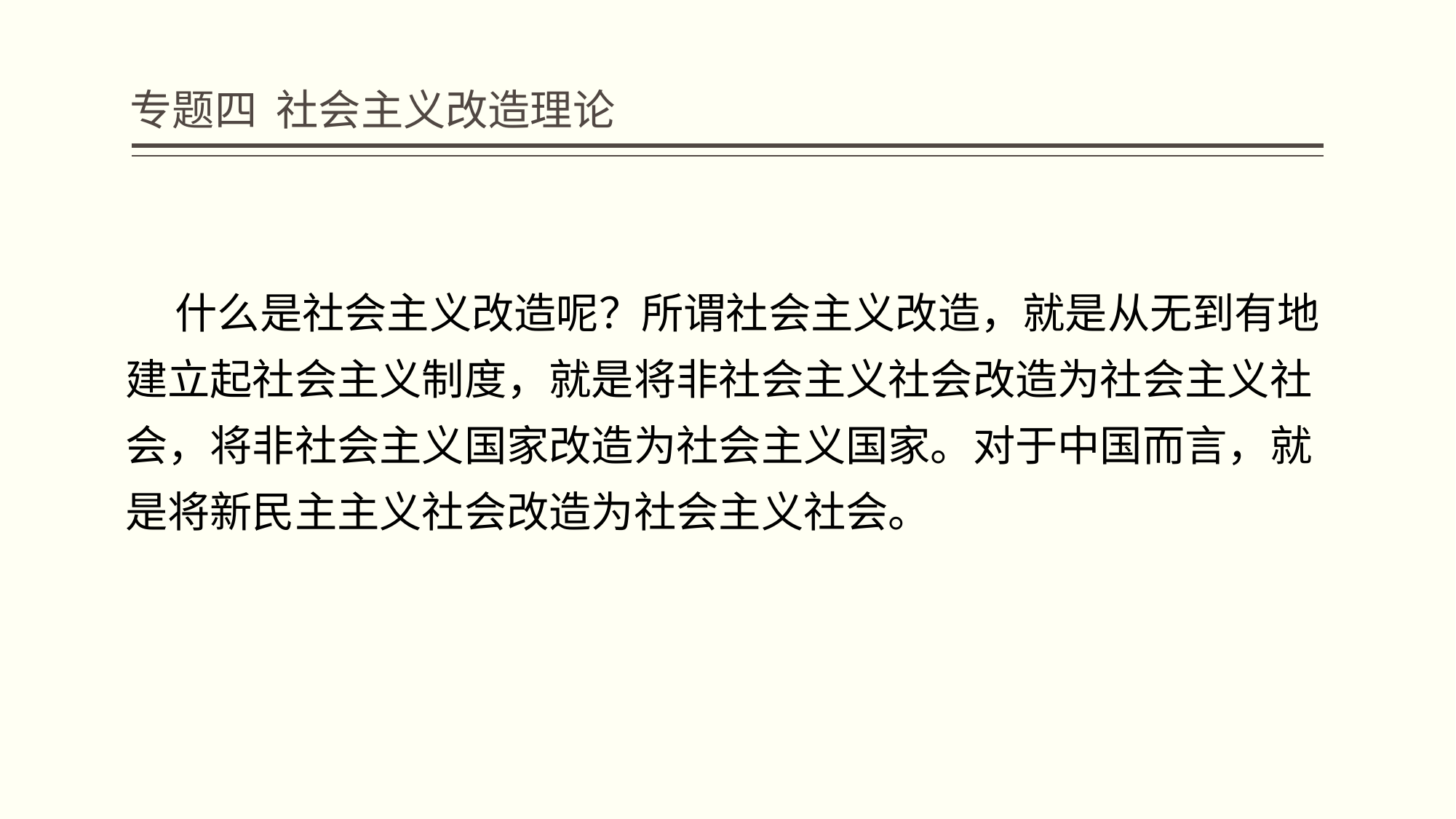

# 专题四  社会主义改造理论
     什么是社会主义改造呢？所谓社会主义改造，就是从无到有地建立起社会主义制度，就是将非社会主义社会改造为社会主义社会，将非社会主义国家改造为社会主义国家。对于中国而言，就是将新民主主义社会改造为社会主义社会。